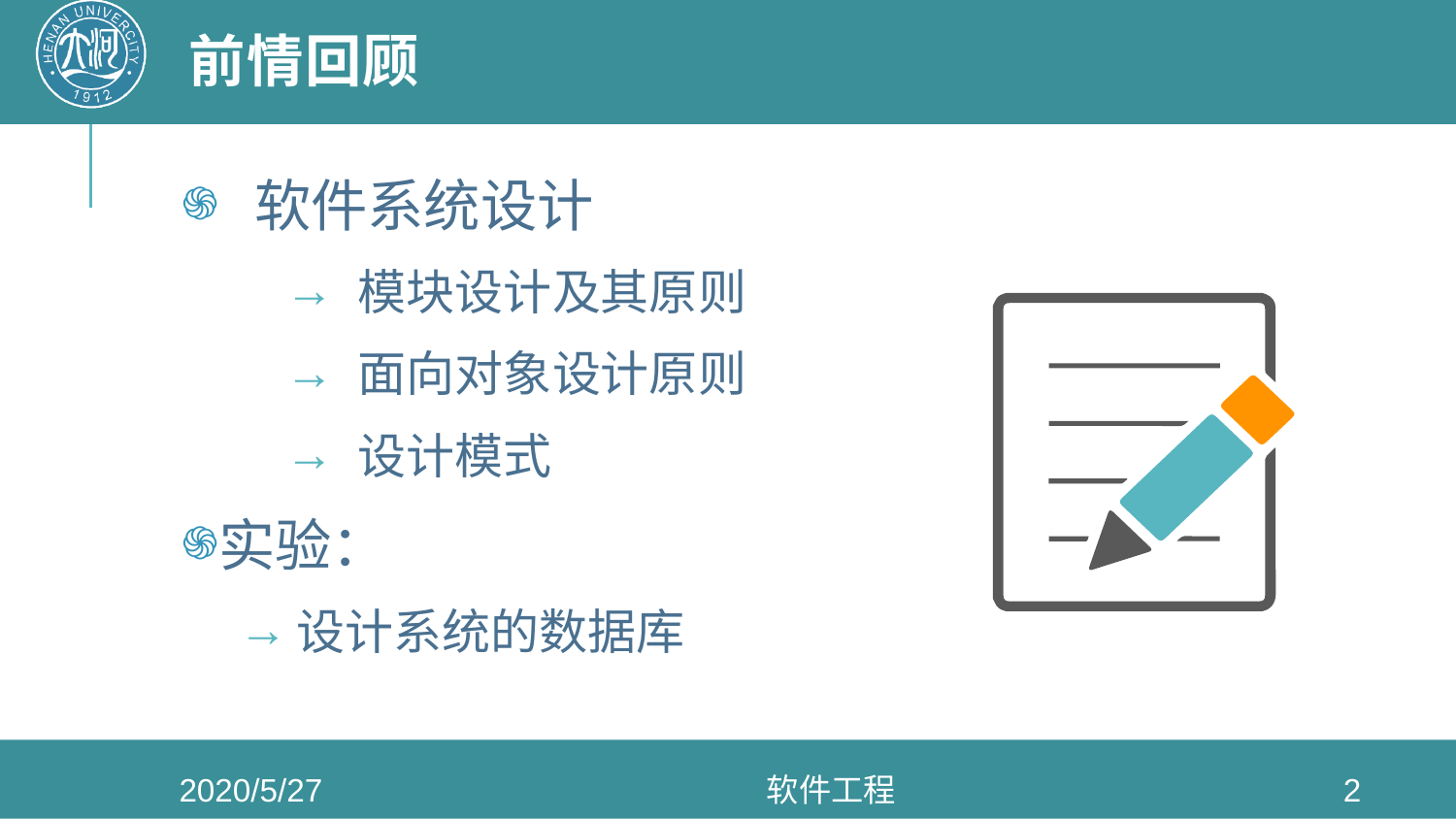

# 前情回顾
软件系统设计
模块设计及其原则
面向对象设计原则
设计模式
实验：
设计系统的数据库

2020/5/27
软件工程
2